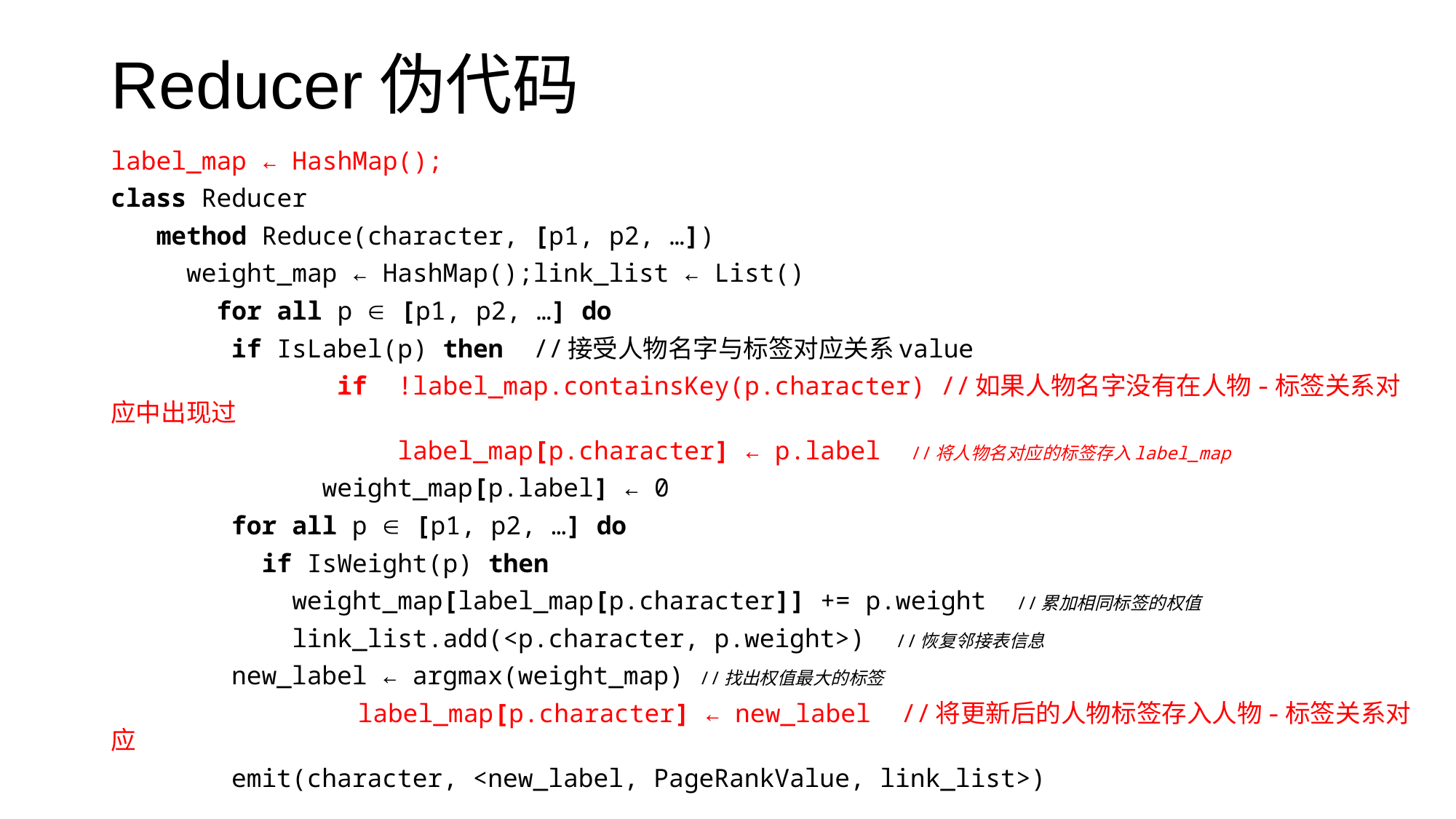

# Reducer伪代码
label_map ← HashMap();
class Reducer
   method Reduce(character, [p1, p2, …])
     weight_map ← HashMap();link_list ← List()
       for all p ∈ [p1, p2, …] do
	   if IsLabel(p) then  //接受人物名字与标签对应关系value
	          if  !label_map.containsKey(p.character) //如果人物名字没有在人物-标签关系对应中出现过
	              label_map[p.character] ← p.label  //将人物名对应的标签存入label_map
	         weight_map[p.label] ← 0
	   for all p ∈ [p1, p2, …] do
 	     if IsWeight(p) then
 	       weight_map[label_map[p.character]] += p.weight  //累加相同标签的权值
	       link_list.add(<p.character, p.weight>)  //恢复邻接表信息
	   new_label ← argmax(weight_map) //找出权值最大的标签
                       label_map[p.character] ← new_label  //将更新后的人物标签存入人物-标签关系对应
	   emit(character, <new_label, PageRankValue, link_list>)